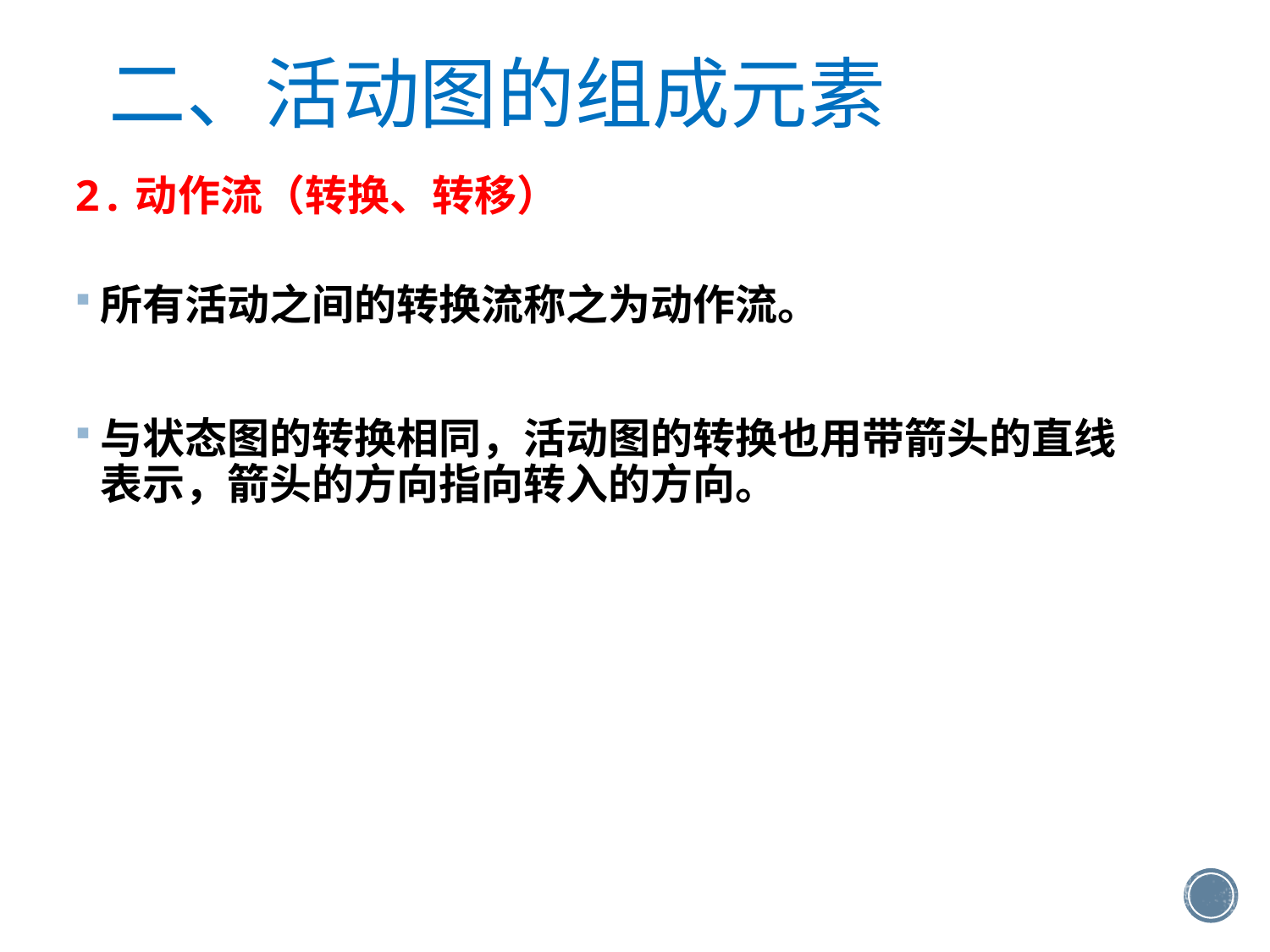

二、活动图的组成元素
2.动作流（转换、转移）
所有活动之间的转换流称之为动作流。

与状态图的转换相同，活动图的转换也用带箭头的直线表示，箭头的方向指向转入的方向。